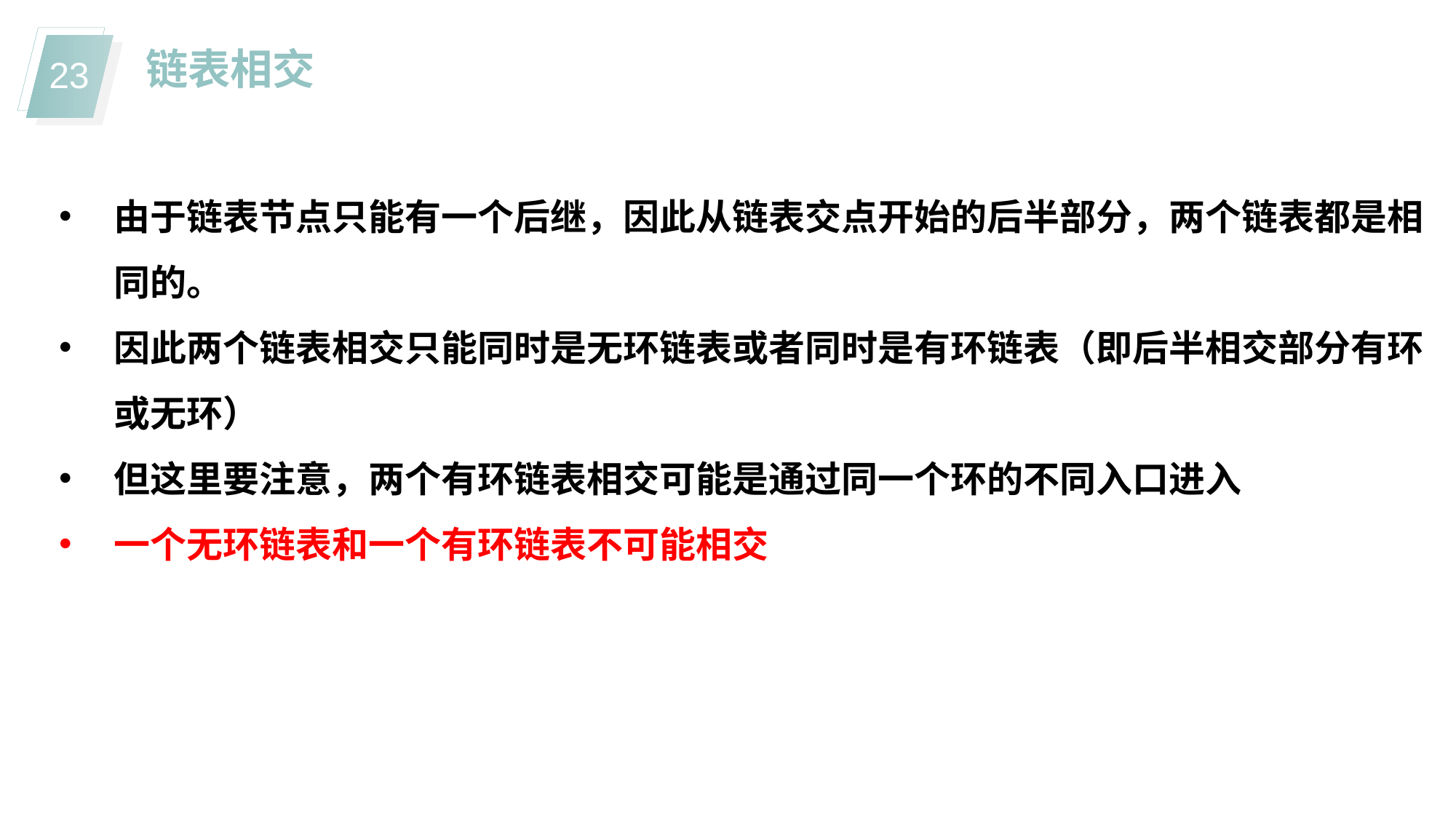

链表相交
由于链表节点只能有一个后继，因此从链表交点开始的后半部分，两个链表都是相同的。
因此两个链表相交只能同时是无环链表或者同时是有环链表（即后半相交部分有环或无环）
但这里要注意，两个有环链表相交可能是通过同一个环的不同入口进入
一个无环链表和一个有环链表不可能相交